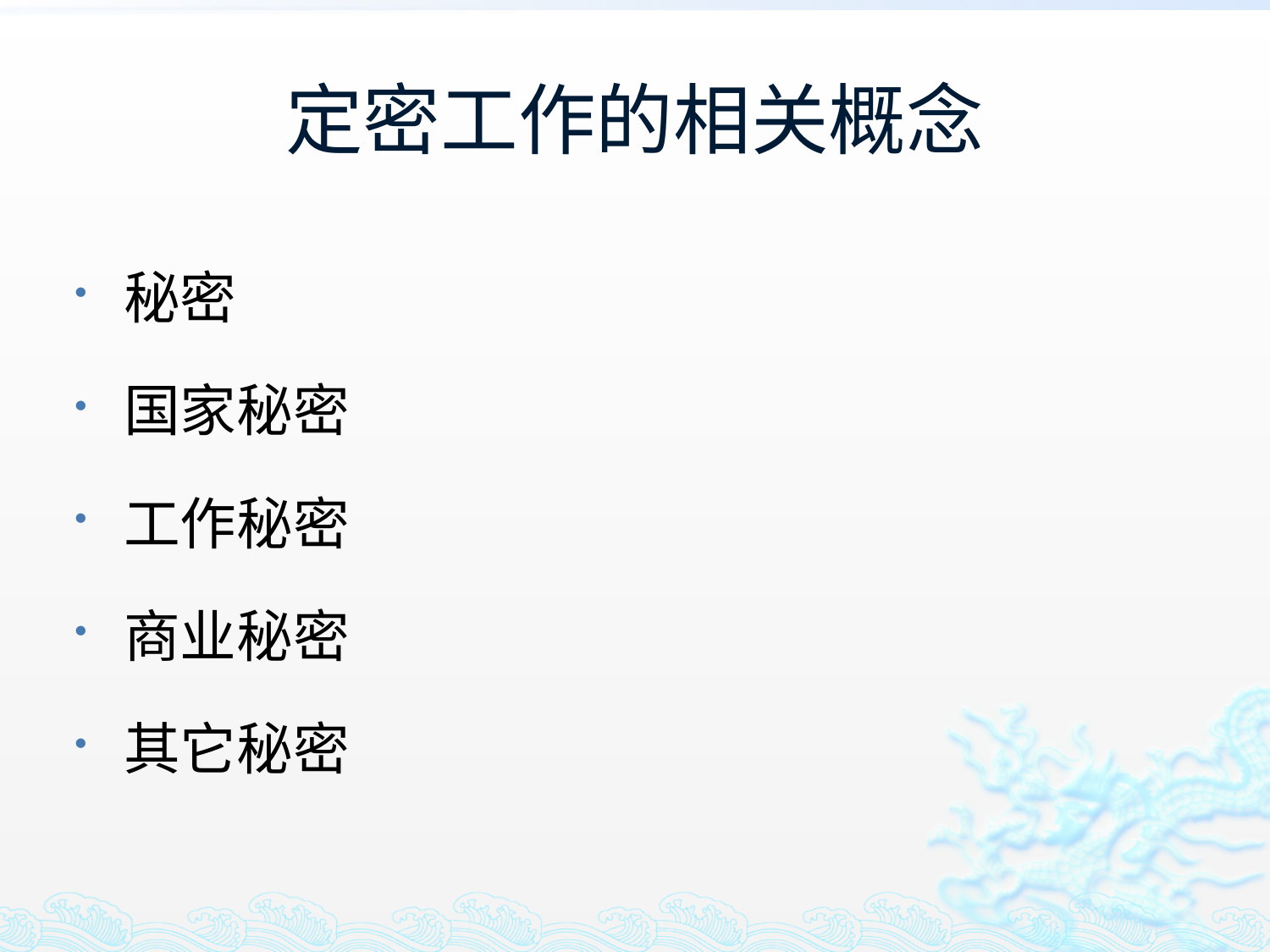

# 定密工作的相关概念
秘密
国家秘密
工作秘密
商业秘密
其它秘密